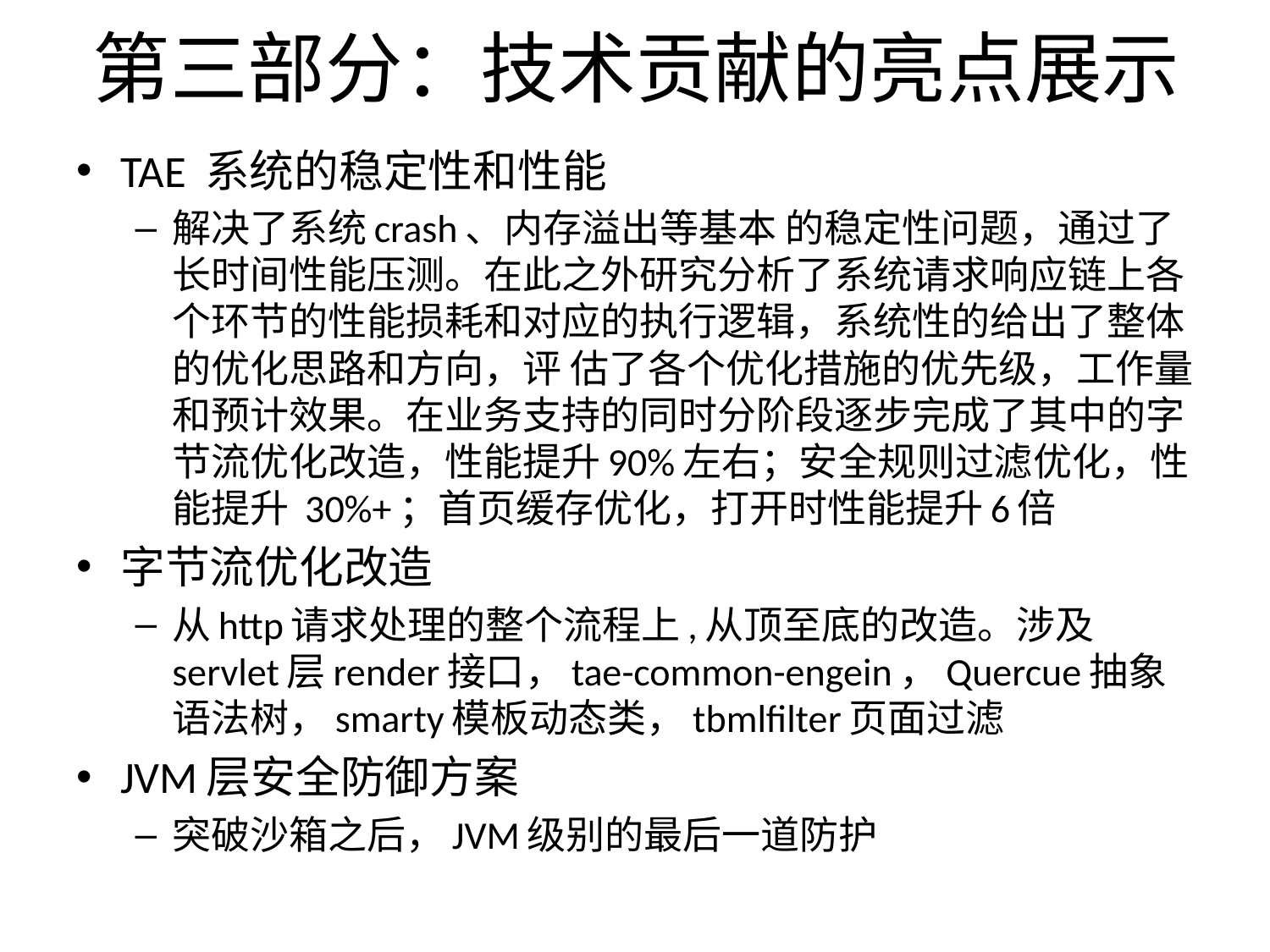

# 第三部分：技术贡献的亮点展示
TAE 系统的稳定性和性能
解决了系统crash、内存溢出等基本 的稳定性问题，通过了长时间性能压测。在此之外研究分析了系统请求响应链上各个环节的性能损耗和对应的执行逻辑，系统性的给出了整体的优化思路和方向，评 估了各个优化措施的优先级，工作量和预计效果。在业务支持的同时分阶段逐步完成了其中的字节流优化改造，性能提升90%左右；安全规则过滤优化，性能提升 30%+；首页缓存优化，打开时性能提升6倍
字节流优化改造
从http请求处理的整个流程上,从顶至底的改造。涉及servlet层render接口，tae-common-engein，Quercue抽象语法树，smarty模板动态类，tbmlfilter页面过滤
JVM层安全防御方案
突破沙箱之后，JVM级别的最后一道防护